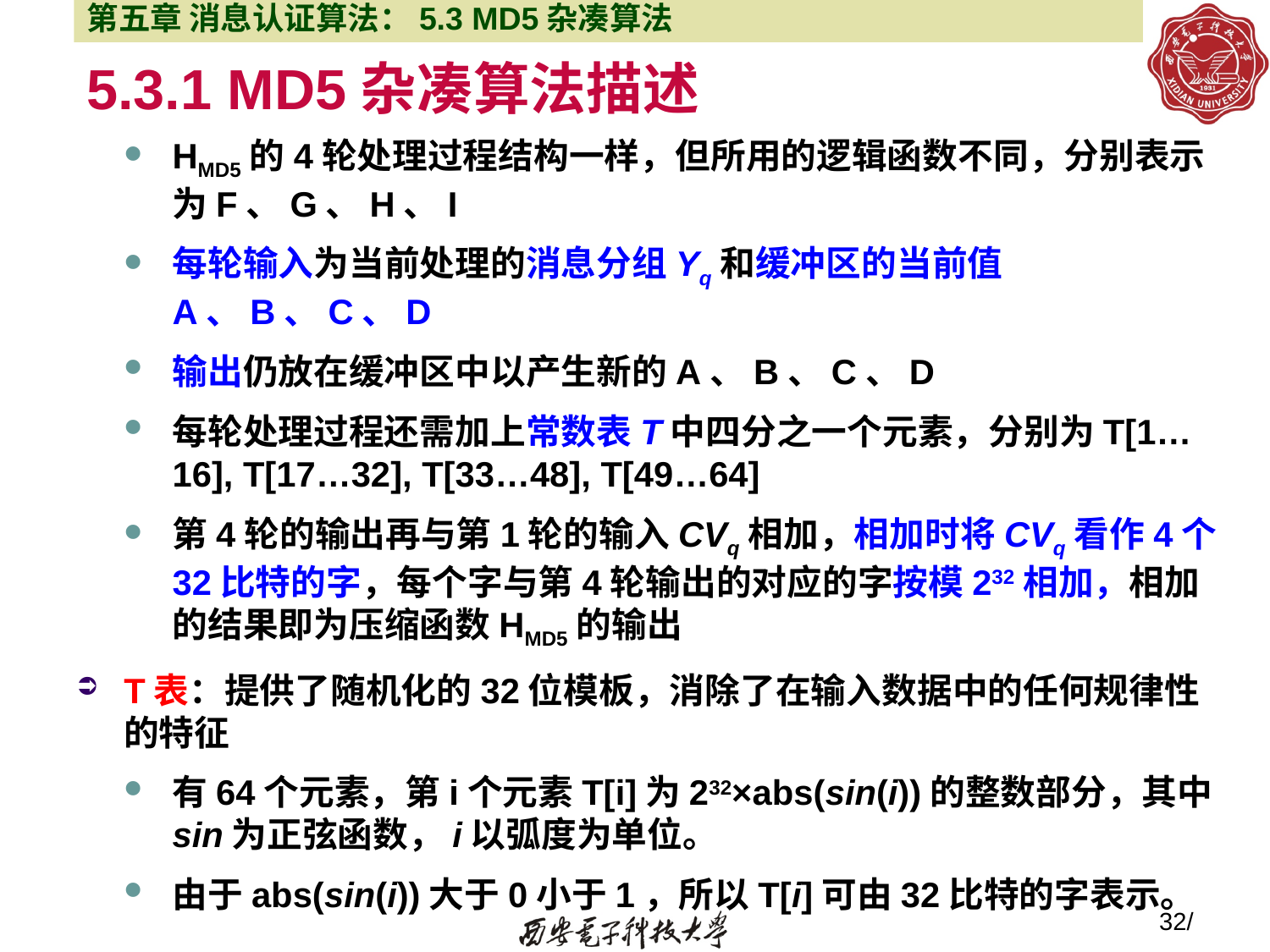

第五章 消息认证算法：5.3 MD5杂凑算法
# 5.3.1 MD5杂凑算法描述
HMD5的4轮处理过程结构一样，但所用的逻辑函数不同，分别表示为F、G、H、I
每轮输入为当前处理的消息分组Yq和缓冲区的当前值A、B、C、D
输出仍放在缓冲区中以产生新的A、B、C、D
每轮处理过程还需加上常数表T中四分之一个元素，分别为T[1…16], T[17…32], T[33…48], T[49…64]
第4轮的输出再与第1轮的输入CVq相加，相加时将CVq看作4个32比特的字，每个字与第4轮输出的对应的字按模232相加，相加的结果即为压缩函数HMD5的输出
T表：提供了随机化的32位模板，消除了在输入数据中的任何规律性的特征
有64个元素，第i个元素T[i]为232×abs(sin(i))的整数部分，其中sin为正弦函数，i以弧度为单位。
由于abs(sin(i))大于0小于1，所以T[i]可由32比特的字表示。
32/